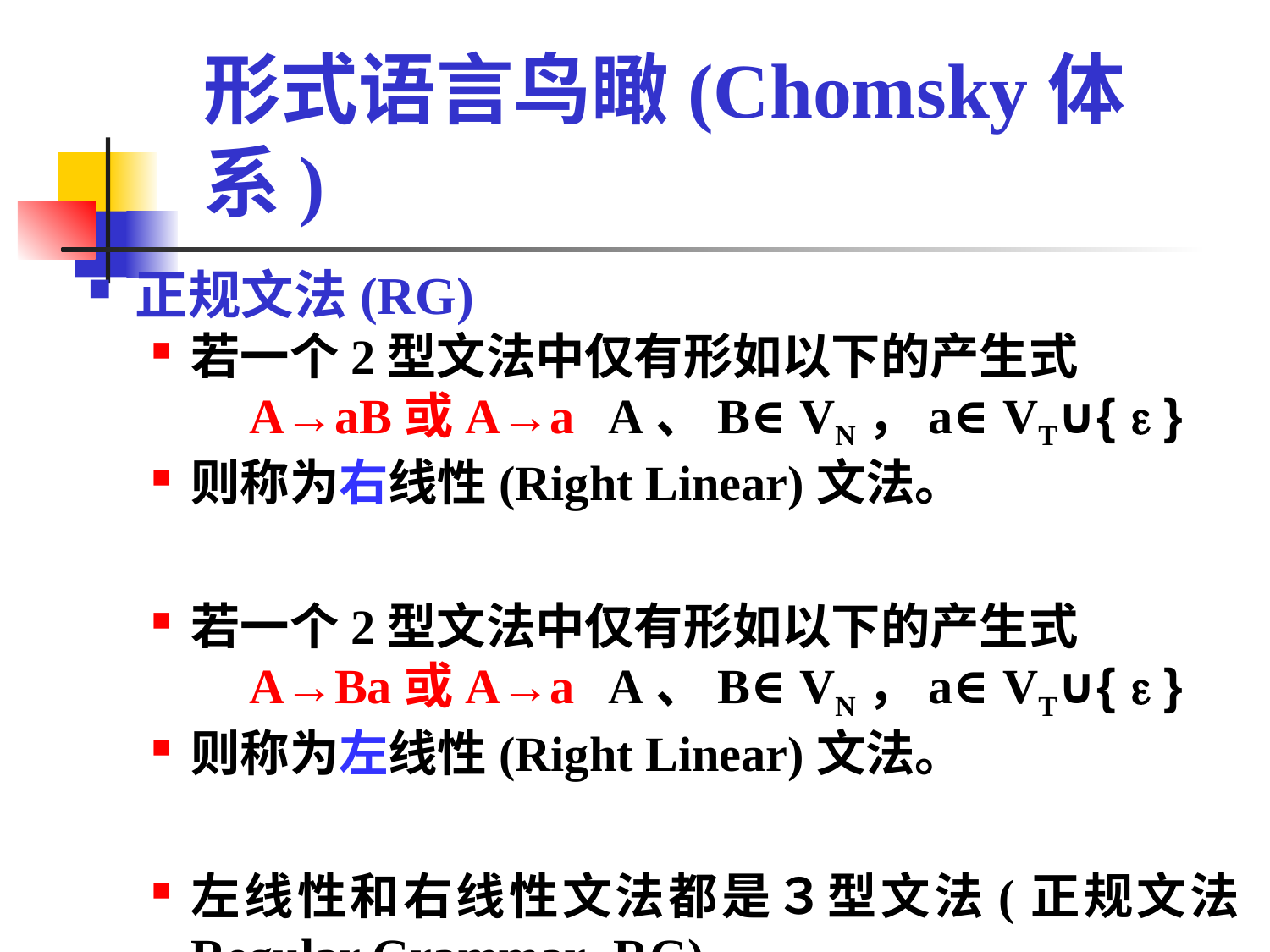

# 形式语言鸟瞰(Chomsky体系)
正规文法(RG)
若一个2型文法中仅有形如以下的产生式
        A→aB或A→a   A、B∈VN，a∈VT∪{ ε }
则称为右线性(Right Linear)文法。

若一个2型文法中仅有形如以下的产生式
        A→Ba或A→a   A、B∈VN，a∈VT∪{ ε }
则称为左线性(Right Linear)文法。

左线性和右线性文法都是３型文法(正规文法 Regular Grammar -RG)